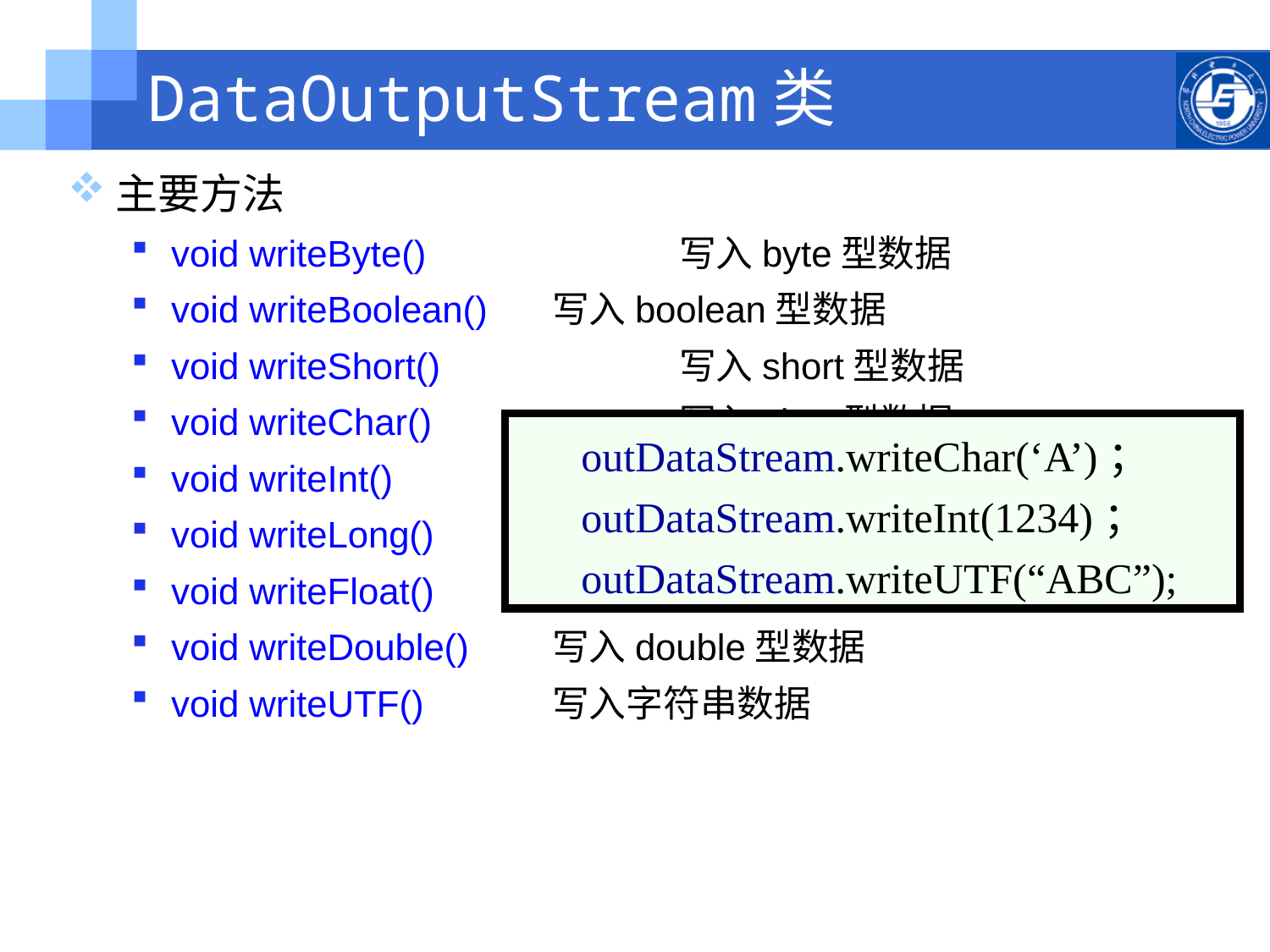

# DataOutputStream类
主要方法
void writeByte()		写入byte型数据
void writeBoolean()	写入boolean型数据
void writeShort()		写入short型数据
void writeChar()		写入char型数据
void writeInt()		写入int型数据
void writeLong()		写入long型数据
void writeFloat()		写入float型数据
void writeDouble()	写入double型数据
void writeUTF()		写入字符串数据
outDataStream.writeChar(‘A’)；
outDataStream.writeInt(1234)；
outDataStream.writeUTF(“ABC”);